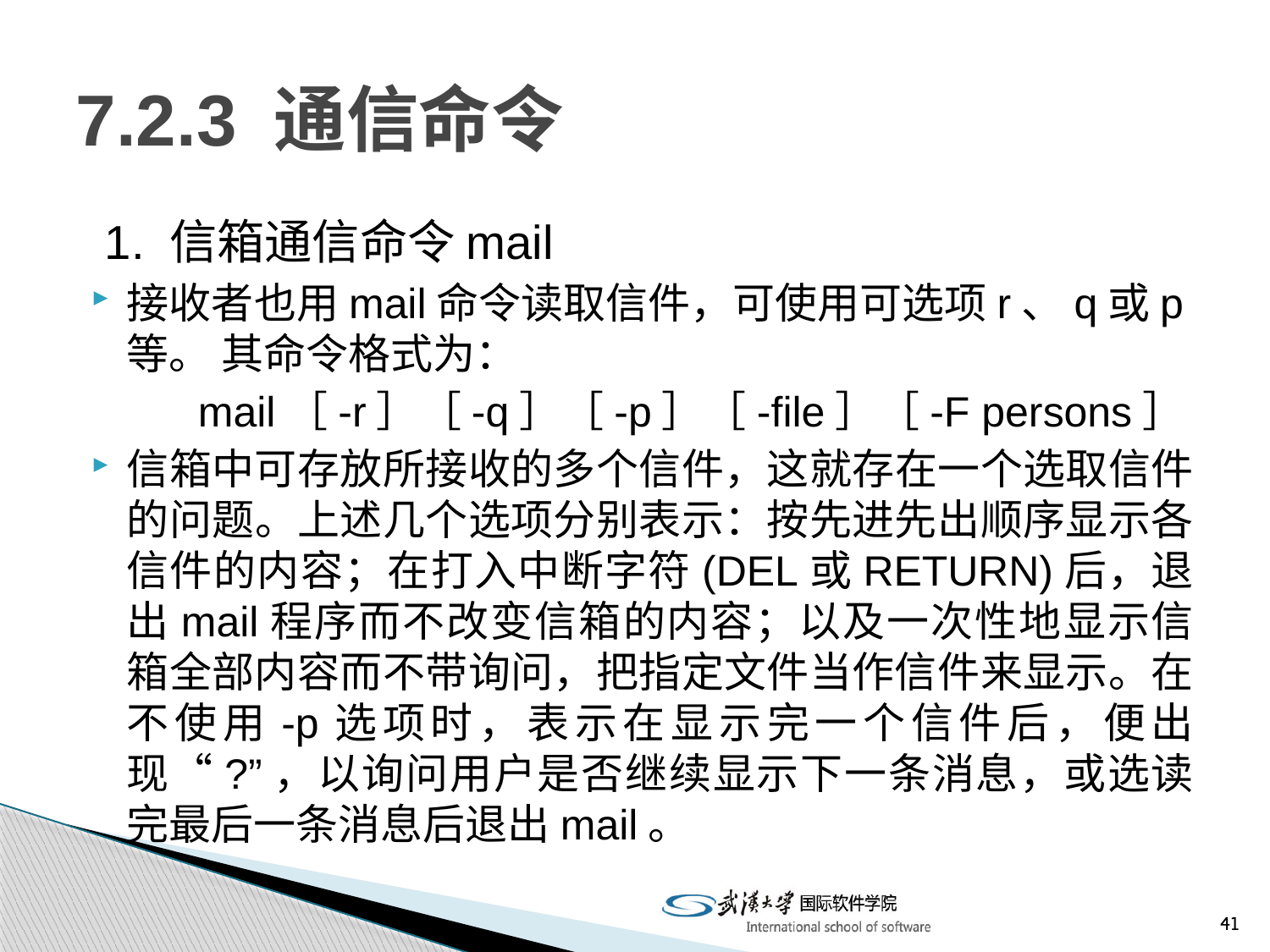

# 7.2.3 通信命令
 1. 信箱通信命令mail
接收者也用mail命令读取信件，可使用可选项r、q或p等。 其命令格式为：
         mail［-r］［-q］［-p］［-file］［-F persons］
信箱中可存放所接收的多个信件，这就存在一个选取信件的问题。上述几个选项分别表示：按先进先出顺序显示各信件的内容；在打入中断字符(DEL或RETURN)后，退出mail程序而不改变信箱的内容；以及一次性地显示信箱全部内容而不带询问，把指定文件当作信件来显示。在不使用-p选项时，表示在显示完一个信件后，便出现“?”，以询问用户是否继续显示下一条消息，或选读完最后一条消息后退出mail。

41